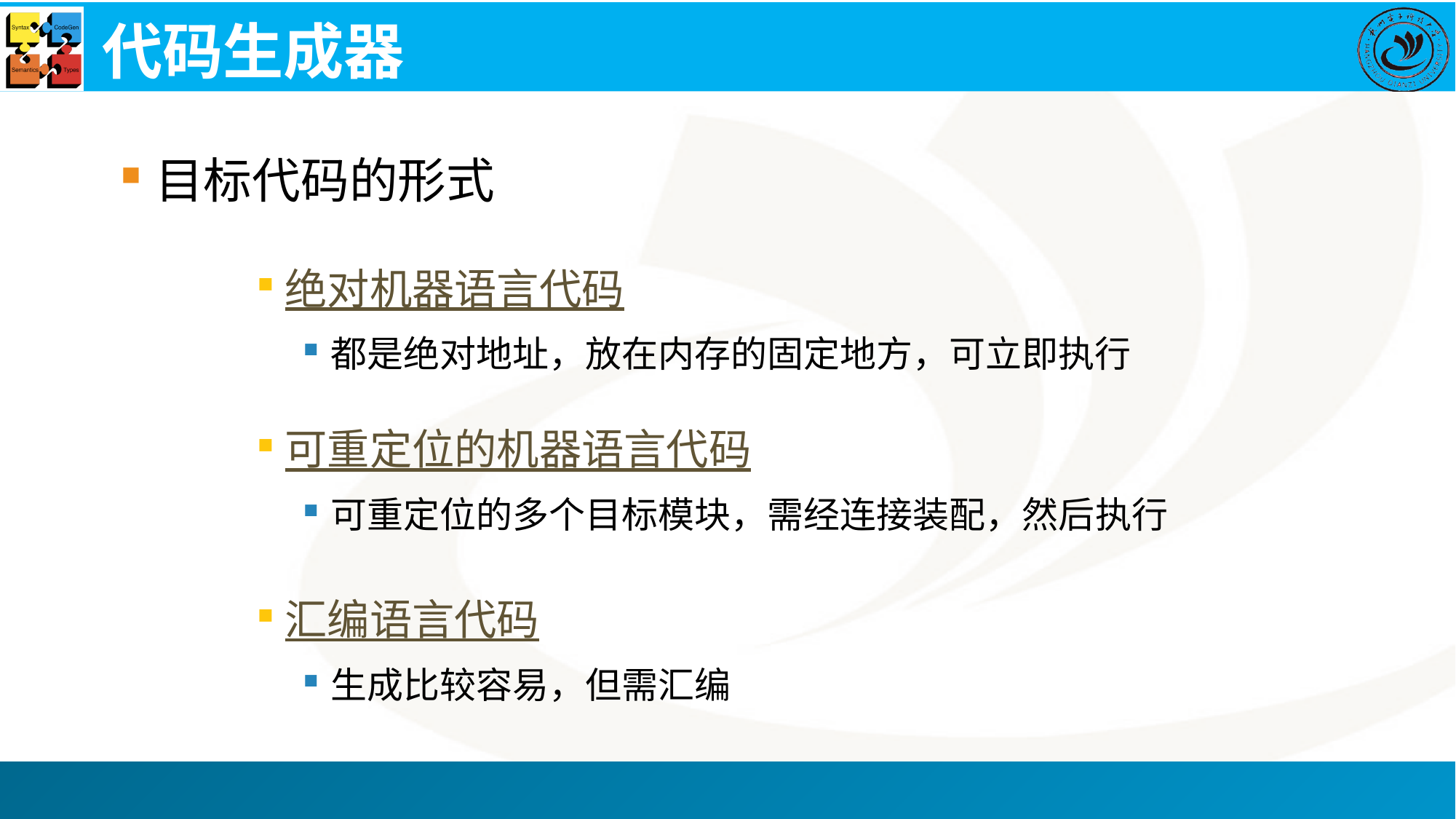

# 代码生成器
目标代码的形式
绝对机器语言代码
都是绝对地址，放在内存的固定地方，可立即执行
可重定位的机器语言代码
可重定位的多个目标模块，需经连接装配，然后执行
汇编语言代码
生成比较容易，但需汇编
4